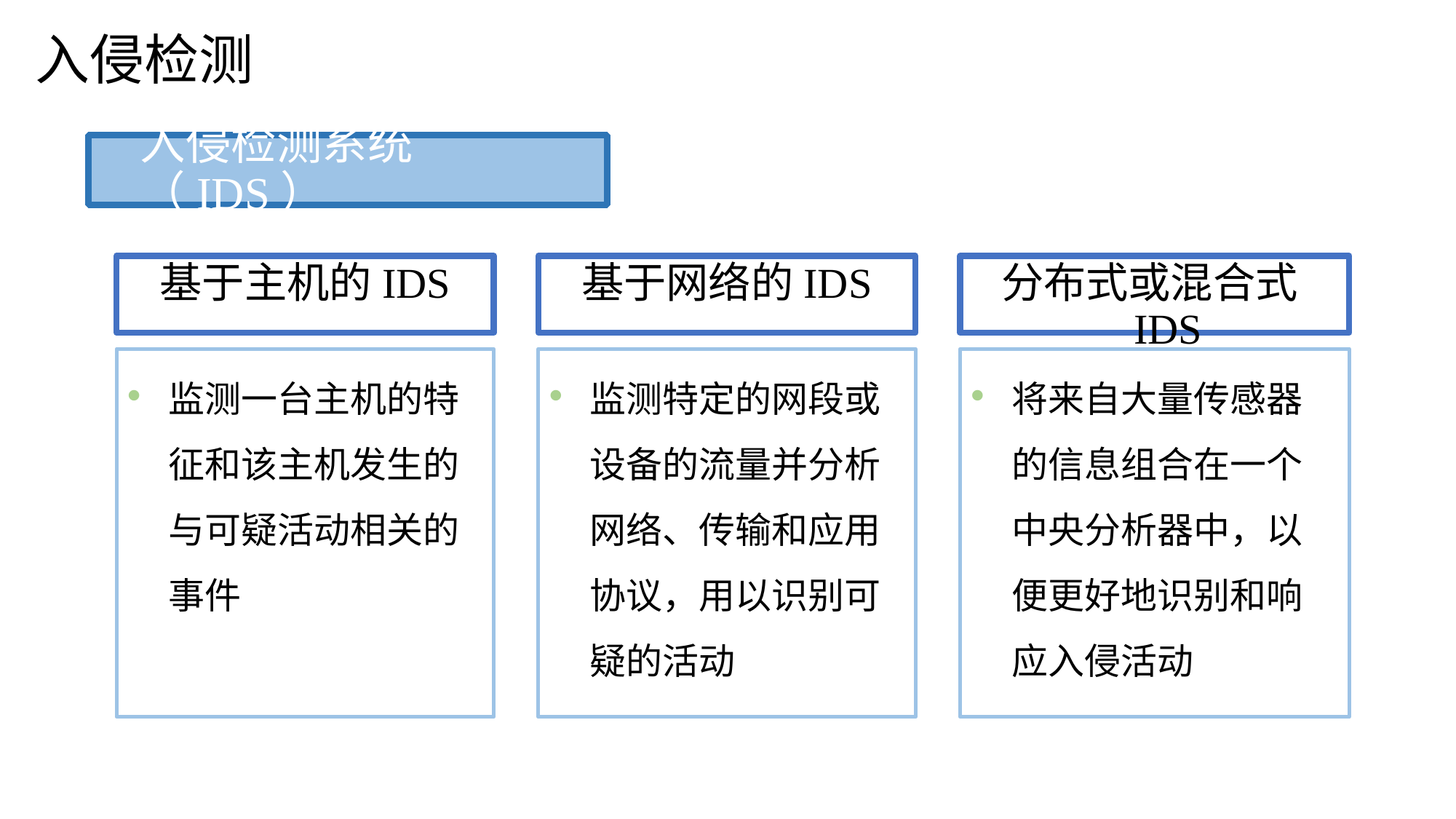

入侵检测
入侵检测系统（IDS）
基于主机的IDS
监测一台主机的特征和该主机发生的与可疑活动相关的事件
基于网络的IDS
监测特定的网段或设备的流量并分析网络、传输和应用协议，用以识别可疑的活动
分布式或混合式IDS
将来自大量传感器的信息组合在一个中央分析器中，以便更好地识别和响应入侵活动